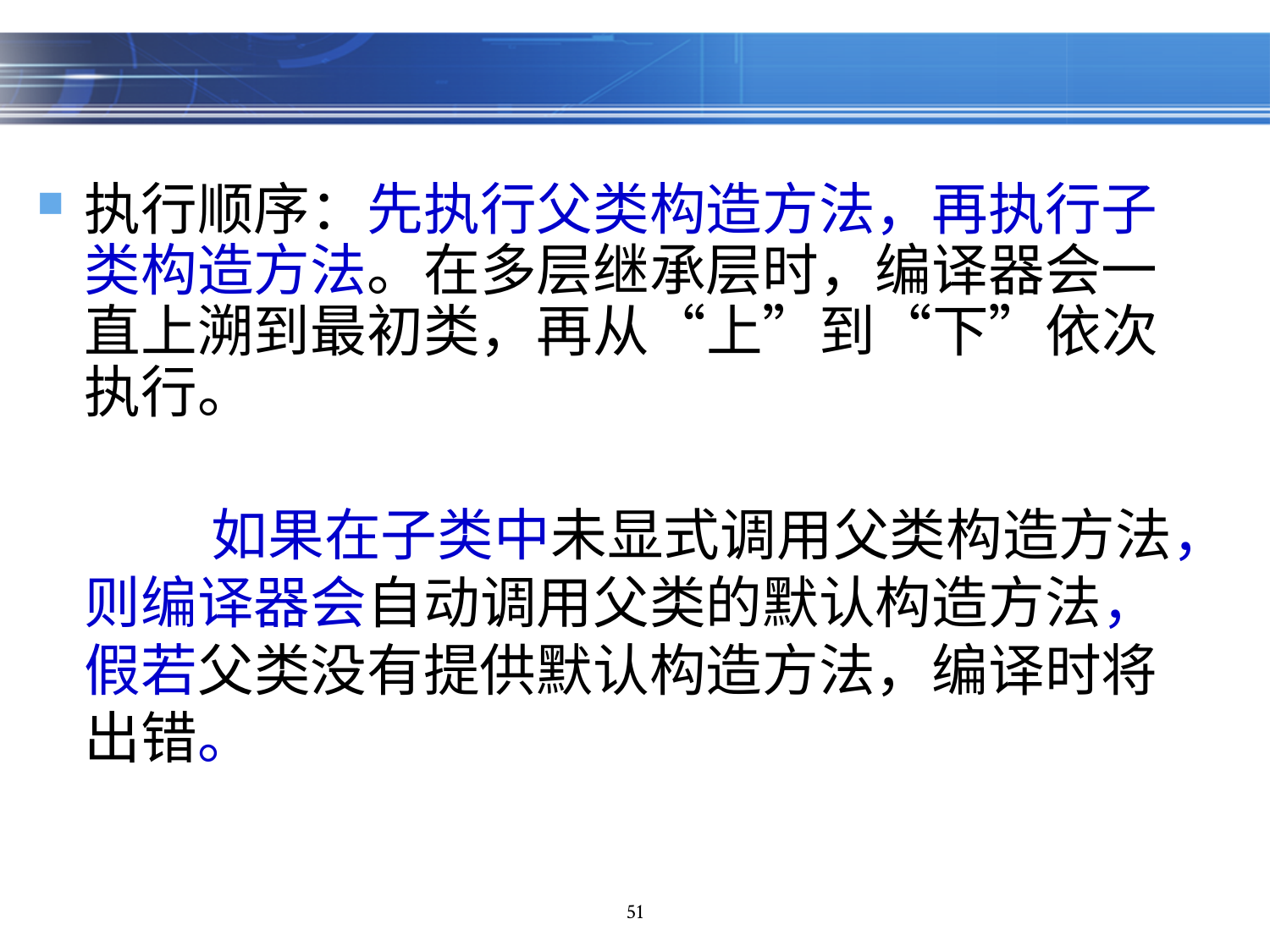

执行顺序：先执行父类构造方法，再执行子类构造方法。在多层继承层时，编译器会一直上溯到最初类，再从“上”到“下”依次执行。

		如果在子类中未显式调用父类构造方法，则编译器会自动调用父类的默认构造方法，假若父类没有提供默认构造方法，编译时将出错。
51